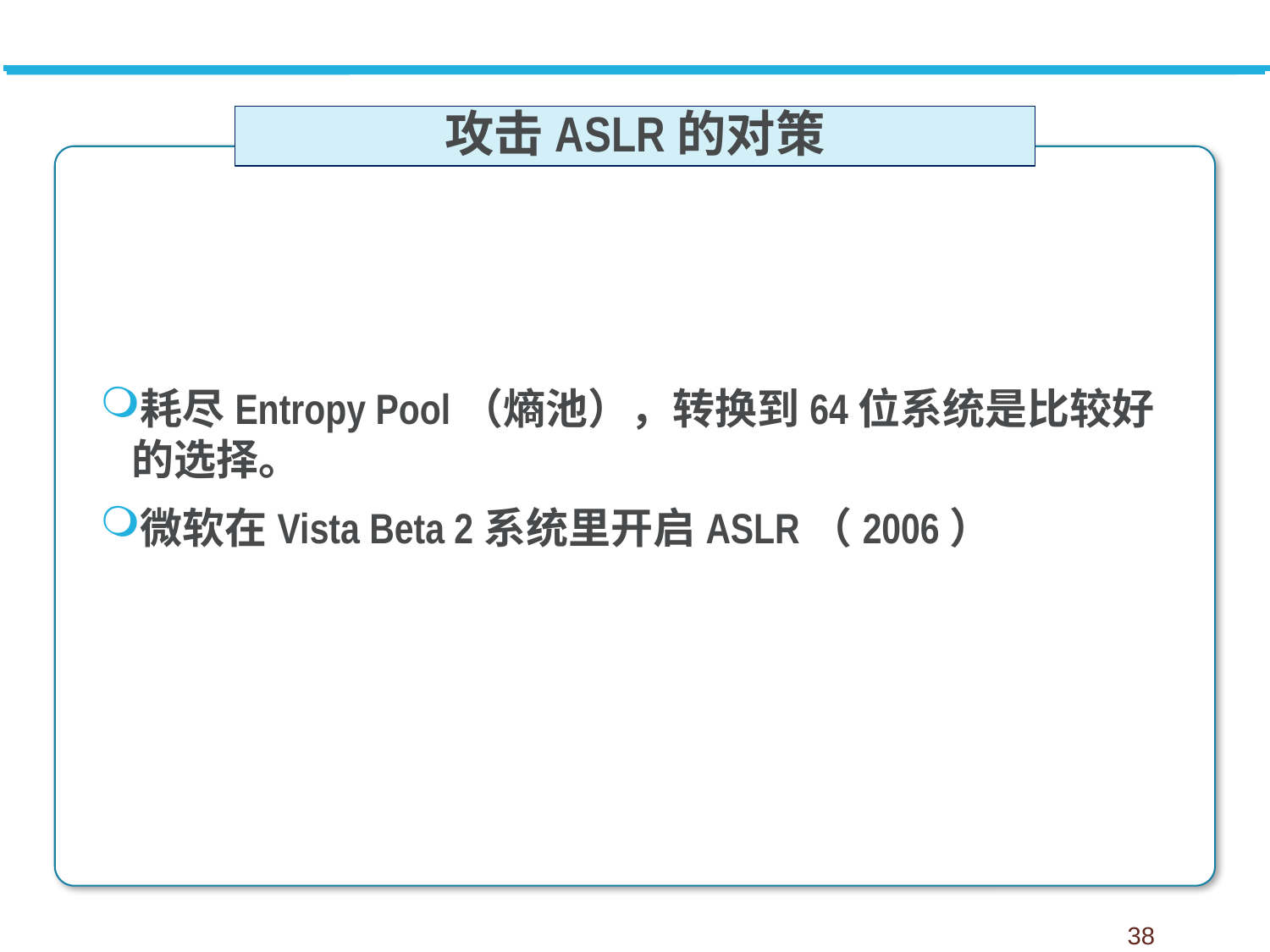

#
攻击ASLR的对策
耗尽Entropy Pool（熵池），转换到64位系统是比较好的选择。
微软在Vista Beta 2系统里开启ASLR（2006）

38